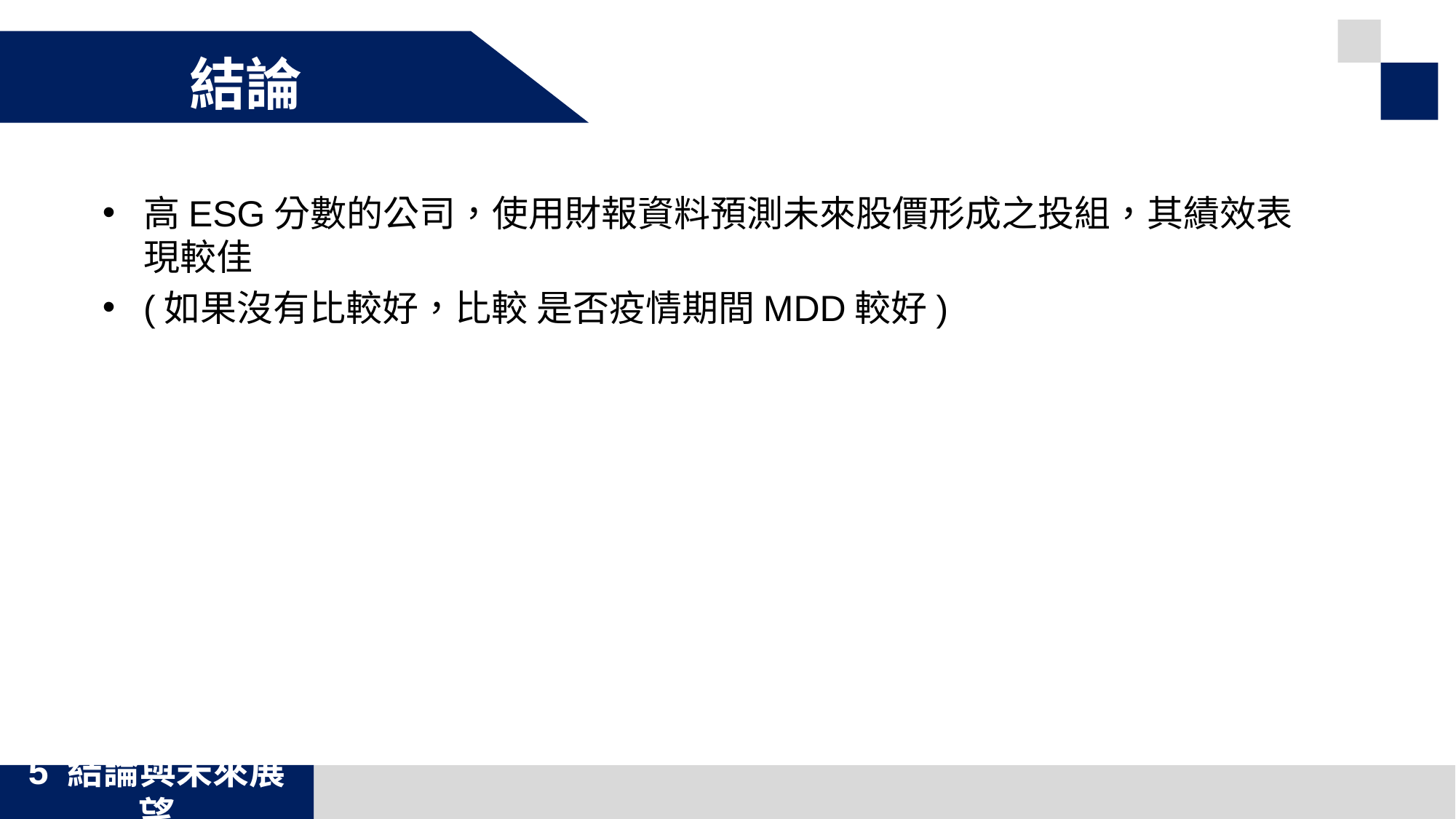

結論

高ESG分數的公司，使用財報資料預測未來股價形成之投組，其績效表現較佳
(如果沒有比較好，比較 是否疫情期間MDD較好)
27
5 結論與未來展望